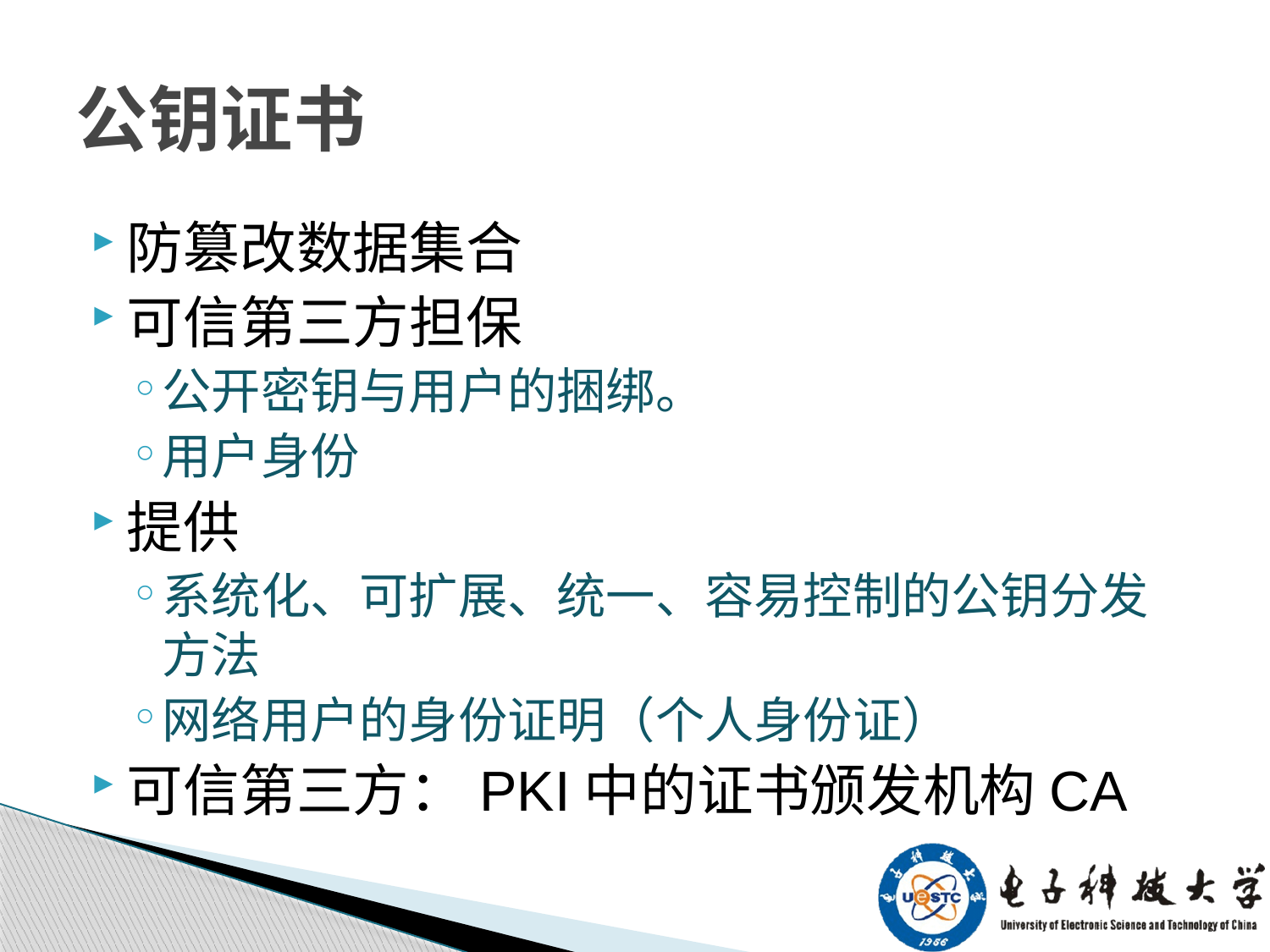

# 公钥证书
防篡改数据集合
可信第三方担保
公开密钥与用户的捆绑。
用户身份
提供
系统化、可扩展、统一、容易控制的公钥分发方法
网络用户的身份证明（个人身份证）
可信第三方：PKI中的证书颁发机构CA